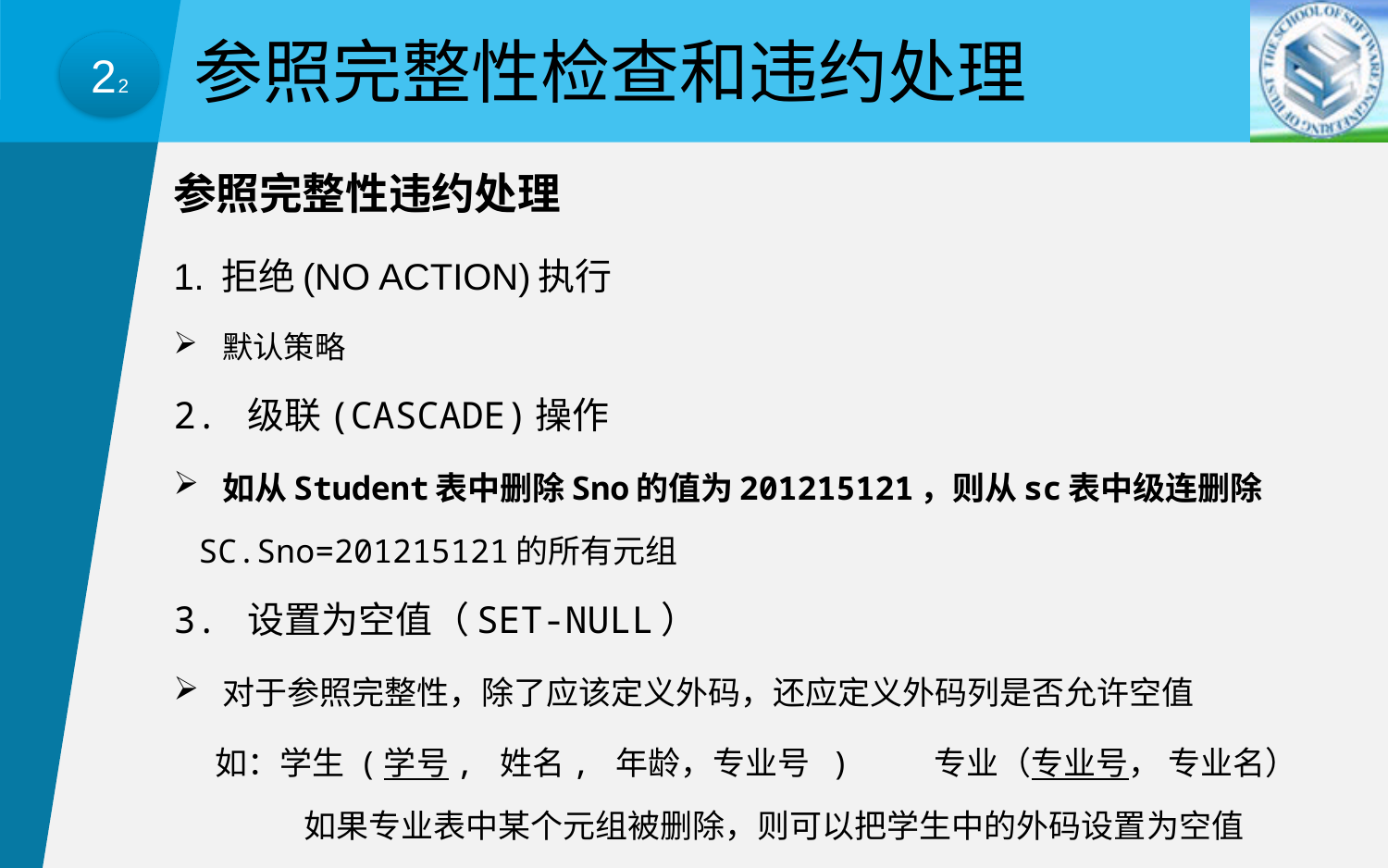

参照完整性检查和违约处理
2.2
参照完整性违约处理
1. 拒绝(NO ACTION)执行
默认策略
2. 级联(CASCADE)操作
如从Student表中删除Sno的值为201215121，则从sc表中级连删除
		SC.Sno=201215121的所有元组
3. 设置为空值（SET-NULL）
对于参照完整性，除了应该定义外码，还应定义外码列是否允许空值
     如：学生 (学号, 姓名, 年龄，专业号  )    专业（专业号， 专业名）
如果专业表中某个元组被删除，则可以把学生中的外码设置为空值